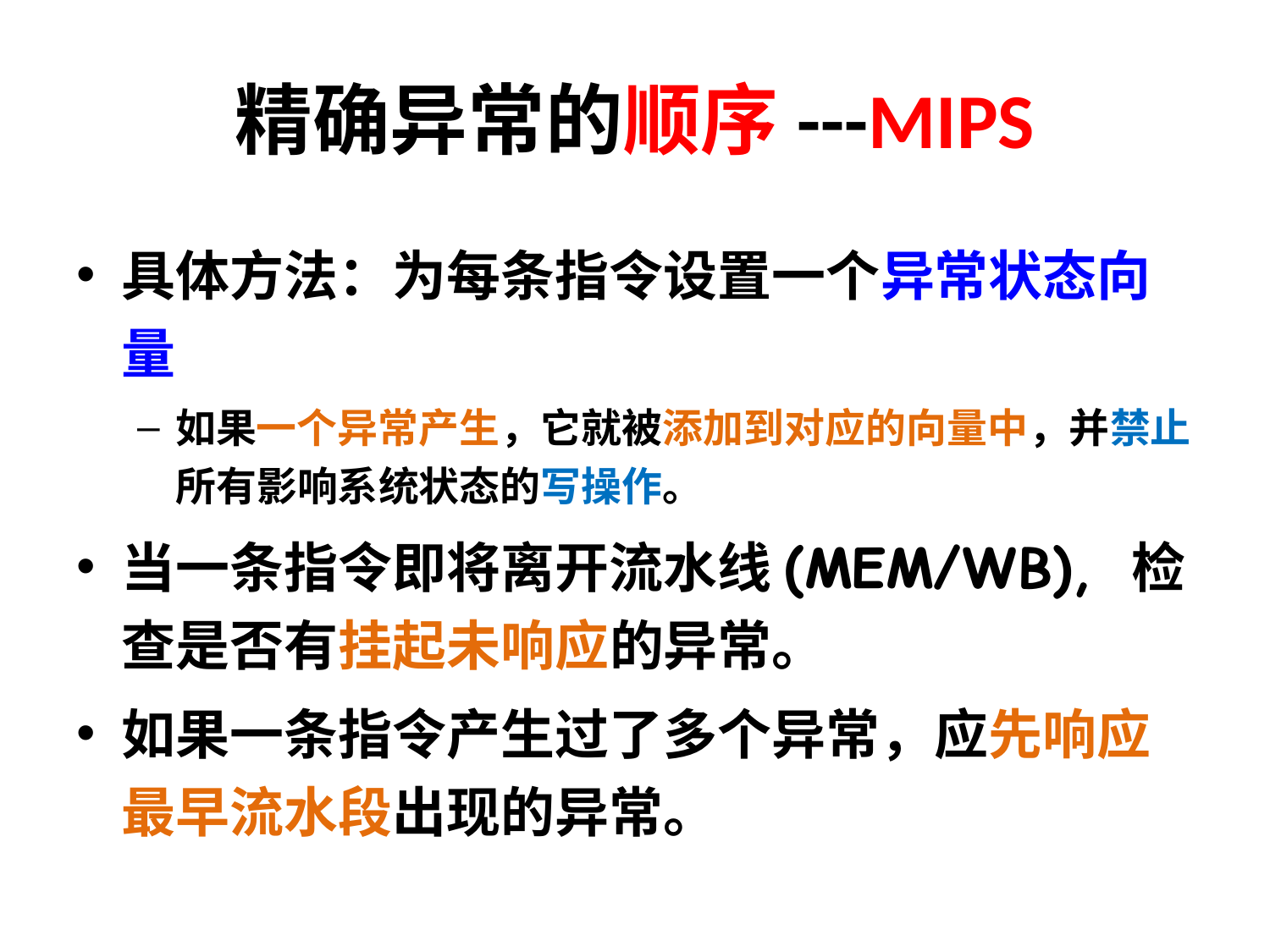

# 精确异常的顺序---MIPS
具体方法：为每条指令设置一个异常状态向量
如果一个异常产生，它就被添加到对应的向量中，并禁止所有影响系统状态的写操作。
当一条指令即将离开流水线(MEM/WB), 检查是否有挂起未响应的异常。
如果一条指令产生过了多个异常，应先响应最早流水段出现的异常。
28